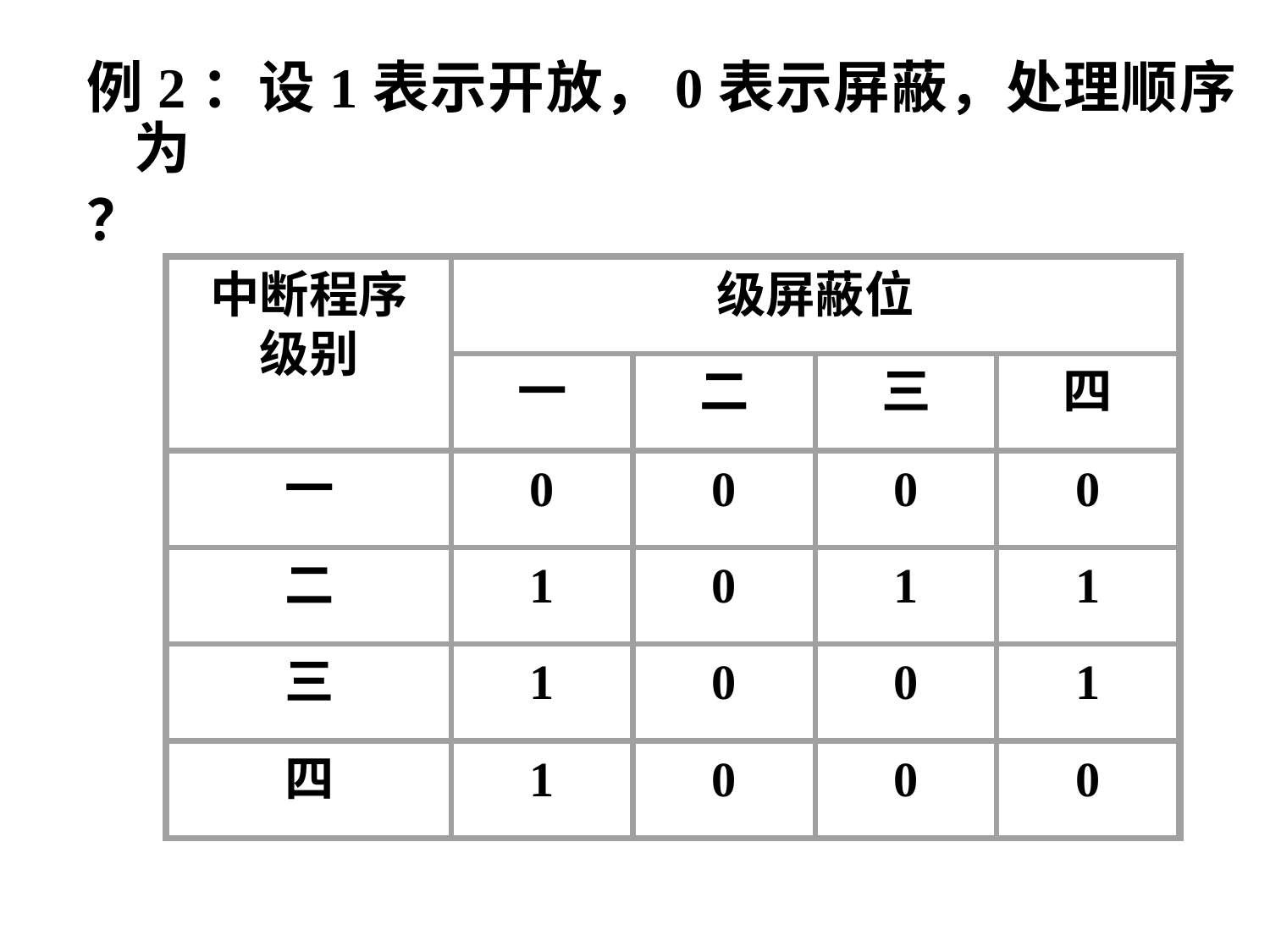

例2：设1表示开放，0表示屏蔽，处理顺序为
？

中断程序
级别

级屏蔽位

一

二

三

四

一

0

0

0

0

二

1

0

1

1

三

1

0

0

1

四

1

0

0

0